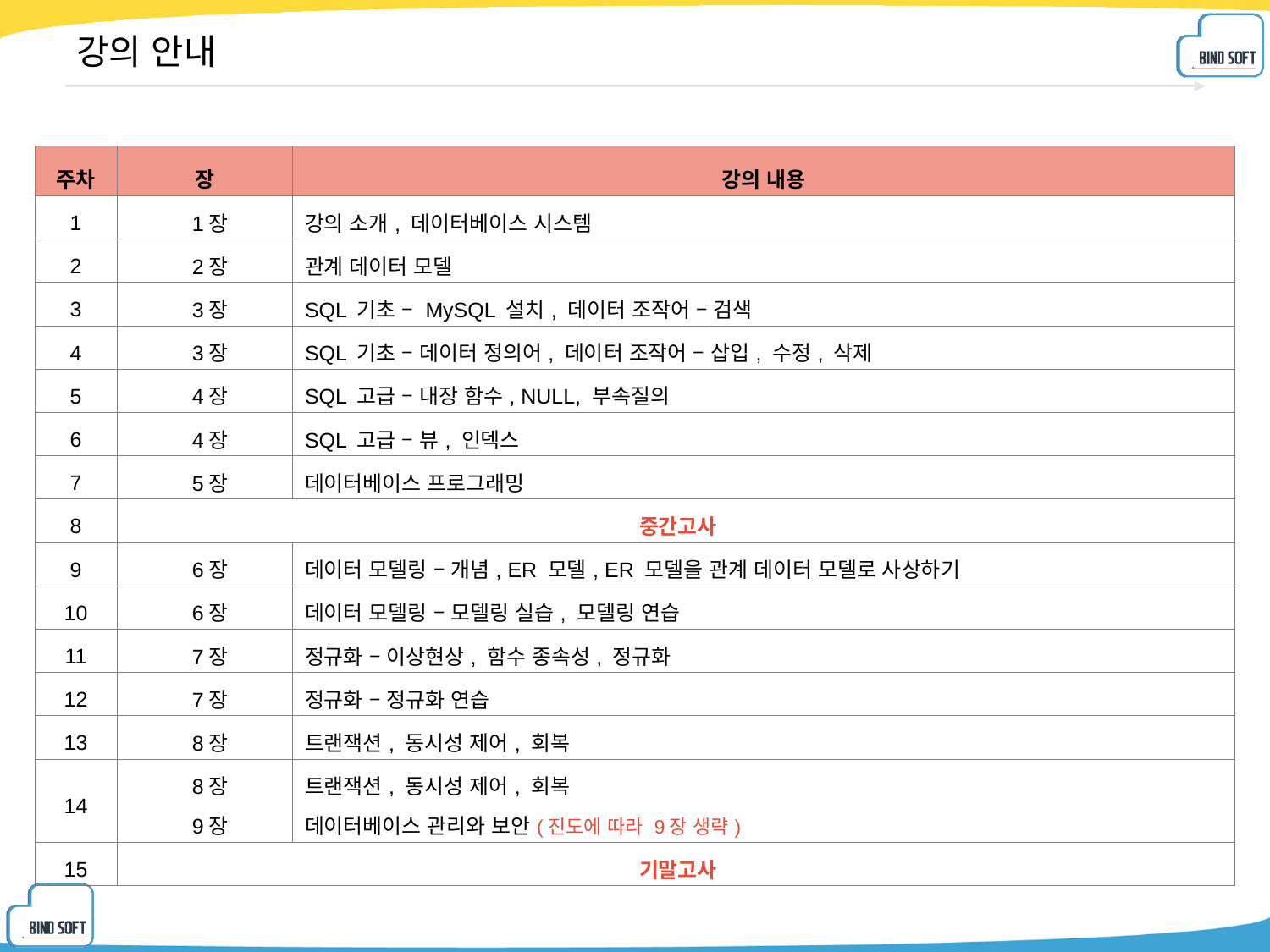

# 강의 안내
| 주차 | 장 | 강의 내용 |
| --- | --- | --- |
| 1 | 1장 | 강의 소개, 데이터베이스 시스템 |
| 2 | 2장 | 관계 데이터 모델 |
| 3 | 3장 | SQL 기초 – MySQL 설치, 데이터 조작어 – 검색 |
| 4 | 3장 | SQL 기초 – 데이터 정의어, 데이터 조작어 – 삽입, 수정, 삭제 |
| 5 | 4장 | SQL 고급 – 내장 함수, NULL, 부속질의 |
| 6 | 4장 | SQL 고급 – 뷰, 인덱스 |
| 7 | 5장 | 데이터베이스 프로그래밍 |
| 8 | 중간고사 |  |
| 9 | 6장 | 데이터 모델링 – 개념, ER 모델, ER 모델을 관계 데이터 모델로 사상하기 |
| 10 | 6장 | 데이터 모델링 – 모델링 실습, 모델링 연습 |
| 11 | 7장 | 정규화 – 이상현상, 함수 종속성, 정규화 |
| 12 | 7장 | 정규화 – 정규화 연습 |
| 13 | 8장 | 트랜잭션, 동시성 제어, 회복 |
| 14 | 8장 9장 | 트랜잭션, 동시성 제어, 회복 데이터베이스 관리와 보안(진도에 따라 9장 생략) |
| 15 | 기말고사 |  |